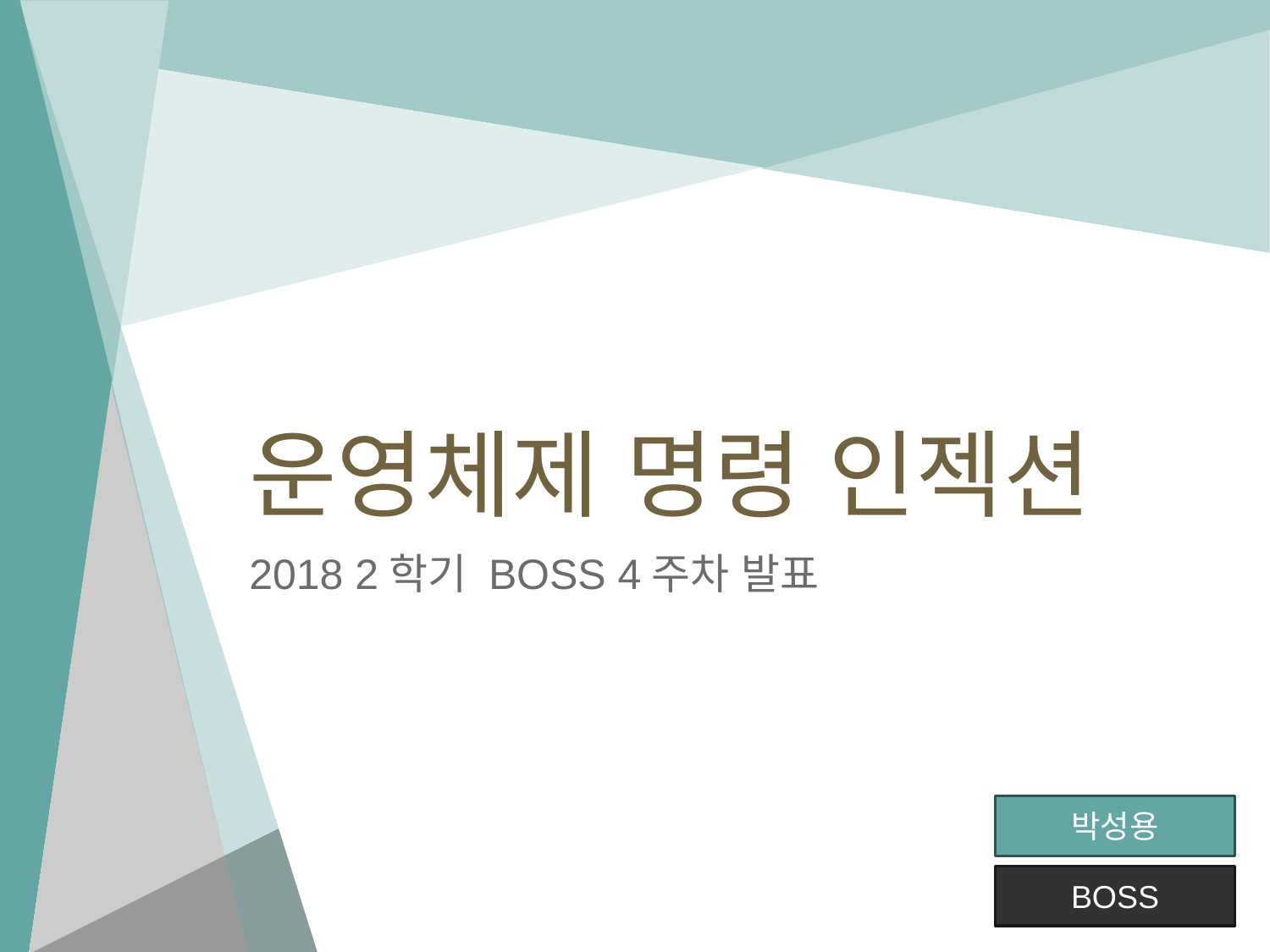

# 운영체제 명령 인젝션
2018 2학기 BOSS 4주차 발표
박성용
BOSS